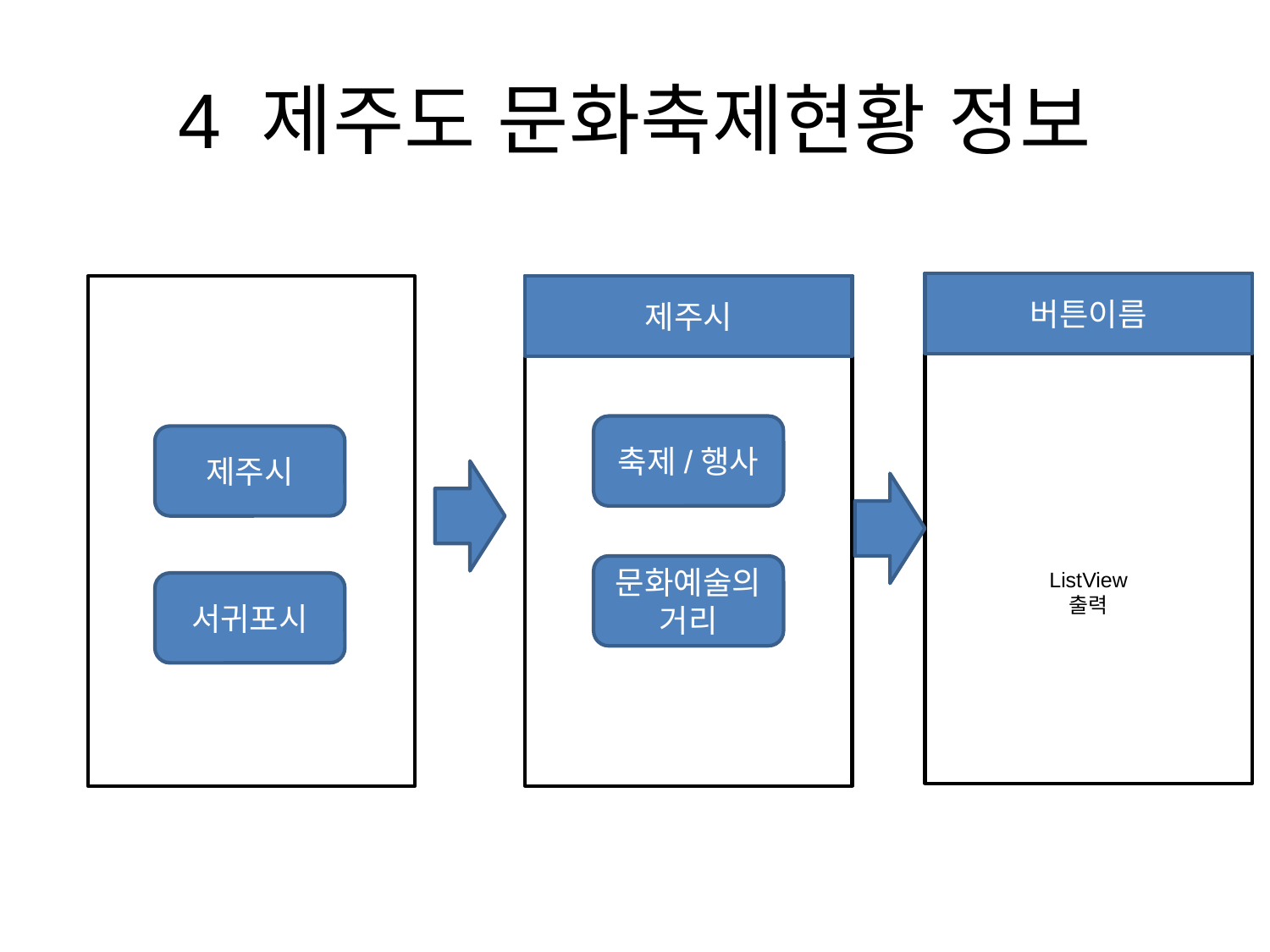

# 4 제주도 문화축제현황 정보

ListView
출력
버튼이름

제주시
축제/행사
제주시

문화예술의거리
서귀포시